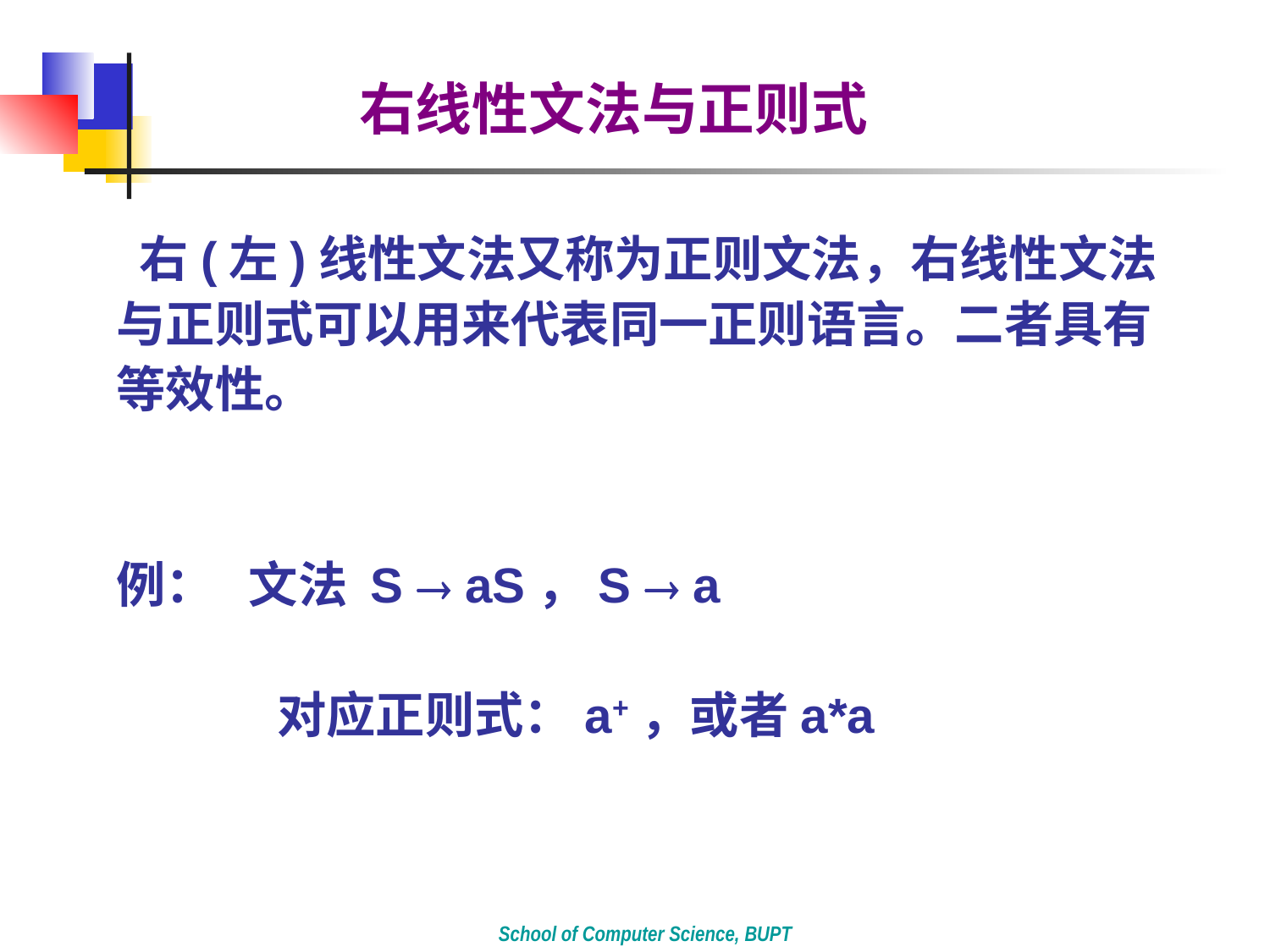

右线性文法与正则式

 右(左)线性文法又称为正则文法，右线性文法与正则式可以用来代表同一正则语言。二者具有等效性。

例：   文法 S → aS，S → a

对应正则式：a+，或者a*a

School of Computer Science, BUPT
38